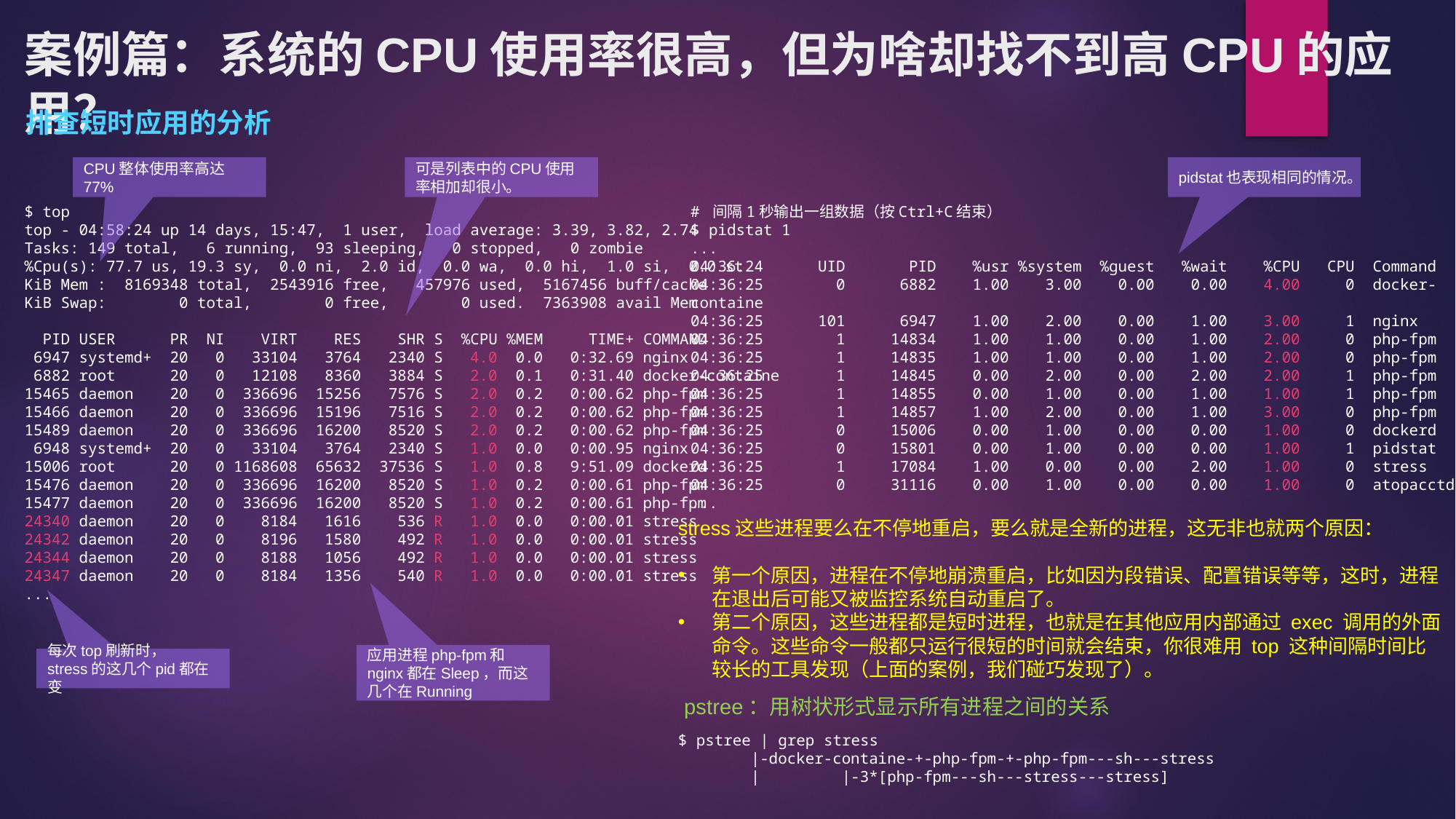

# 案例篇：系统的CPU使用率很高，但为啥却找不到高CPU的应用？
排查短时应用的分析
CPU整体使用率高达77%
可是列表中的CPU使用率相加却很小。
pidstat也表现相同的情况。
$ top
top - 04:58:24 up 14 days, 15:47,  1 user,  load average: 3.39, 3.82, 2.74
Tasks: 149 total,   6 running,  93 sleeping,   0 stopped,   0 zombie
%Cpu(s): 77.7 us, 19.3 sy,  0.0 ni,  2.0 id,  0.0 wa,  0.0 hi,  1.0 si,  0.0 st
KiB Mem :  8169348 total,  2543916 free,   457976 used,  5167456 buff/cache
KiB Swap:        0 total,        0 free,        0 used.  7363908 avail Mem

  PID USER      PR  NI    VIRT    RES    SHR S  %CPU %MEM     TIME+ COMMAND
 6947 systemd+  20   0   33104   3764   2340 S   4.0  0.0   0:32.69 nginx
 6882 root      20   0   12108   8360   3884 S   2.0  0.1   0:31.40 docker-containe
15465 daemon    20   0  336696  15256   7576 S   2.0  0.2   0:00.62 php-fpm
15466 daemon    20   0  336696  15196   7516 S   2.0  0.2   0:00.62 php-fpm
15489 daemon    20   0  336696  16200   8520 S   2.0  0.2   0:00.62 php-fpm
 6948 systemd+  20   0   33104   3764   2340 S   1.0  0.0   0:00.95 nginx
15006 root      20   0 1168608  65632  37536 S   1.0  0.8   9:51.09 dockerd
15476 daemon    20   0  336696  16200   8520 S   1.0  0.2   0:00.61 php-fpm
15477 daemon    20   0  336696  16200   8520 S   1.0  0.2   0:00.61 php-fpm
24340 daemon    20   0    8184   1616    536 R   1.0  0.0   0:00.01 stress
24342 daemon    20   0    8196   1580    492 R   1.0  0.0   0:00.01 stress
24344 daemon    20   0    8188   1056    492 R   1.0  0.0   0:00.01 stress
24347 daemon    20   0    8184   1356    540 R   1.0  0.0   0:00.01 stress
...
# 间隔1秒输出一组数据（按Ctrl+C结束）
$ pidstat 1
...
04:36:24      UID       PID    %usr %system  %guest   %wait    %CPU   CPU  Command
04:36:25        0      6882    1.00    3.00    0.00    0.00    4.00     0  docker-containe
04:36:25      101      6947    1.00    2.00    0.00    1.00    3.00     1  nginx
04:36:25        1     14834    1.00    1.00    0.00    1.00    2.00     0  php-fpm
04:36:25        1     14835    1.00    1.00    0.00    1.00    2.00     0  php-fpm
04:36:25        1     14845    0.00    2.00    0.00    2.00    2.00     1  php-fpm
04:36:25        1     14855    0.00    1.00    0.00    1.00    1.00     1  php-fpm
04:36:25        1     14857    1.00    2.00    0.00    1.00    3.00     0  php-fpm
04:36:25        0     15006    0.00    1.00    0.00    0.00    1.00     0  dockerd
04:36:25        0     15801    0.00    1.00    0.00    0.00    1.00     1  pidstat
04:36:25        1     17084    1.00    0.00    0.00    2.00    1.00     0  stress
04:36:25        0     31116    0.00    1.00    0.00    0.00    1.00     0  atopacctd
...
stress这些进程要么在不停地重启，要么就是全新的进程，这无非也就两个原因：

第一个原因，进程在不停地崩溃重启，比如因为段错误、配置错误等等，这时，进程在退出后可能又被监控系统自动重启了。
第二个原因，这些进程都是短时进程，也就是在其他应用内部通过 exec 调用的外面命令。这些命令一般都只运行很短的时间就会结束，你很难用 top 这种间隔时间比较长的工具发现（上面的案例，我们碰巧发现了）。
应用进程php-fpm和nginx都在Sleep，而这几个在Running
每次top刷新时，
stress的这几个pid都在变
 pstree：用树状形式显示所有进程之间的关系
$ pstree | grep stress
        |-docker-containe-+-php-fpm-+-php-fpm---sh---stress
        |         |-3*[php-fpm---sh---stress---stress]